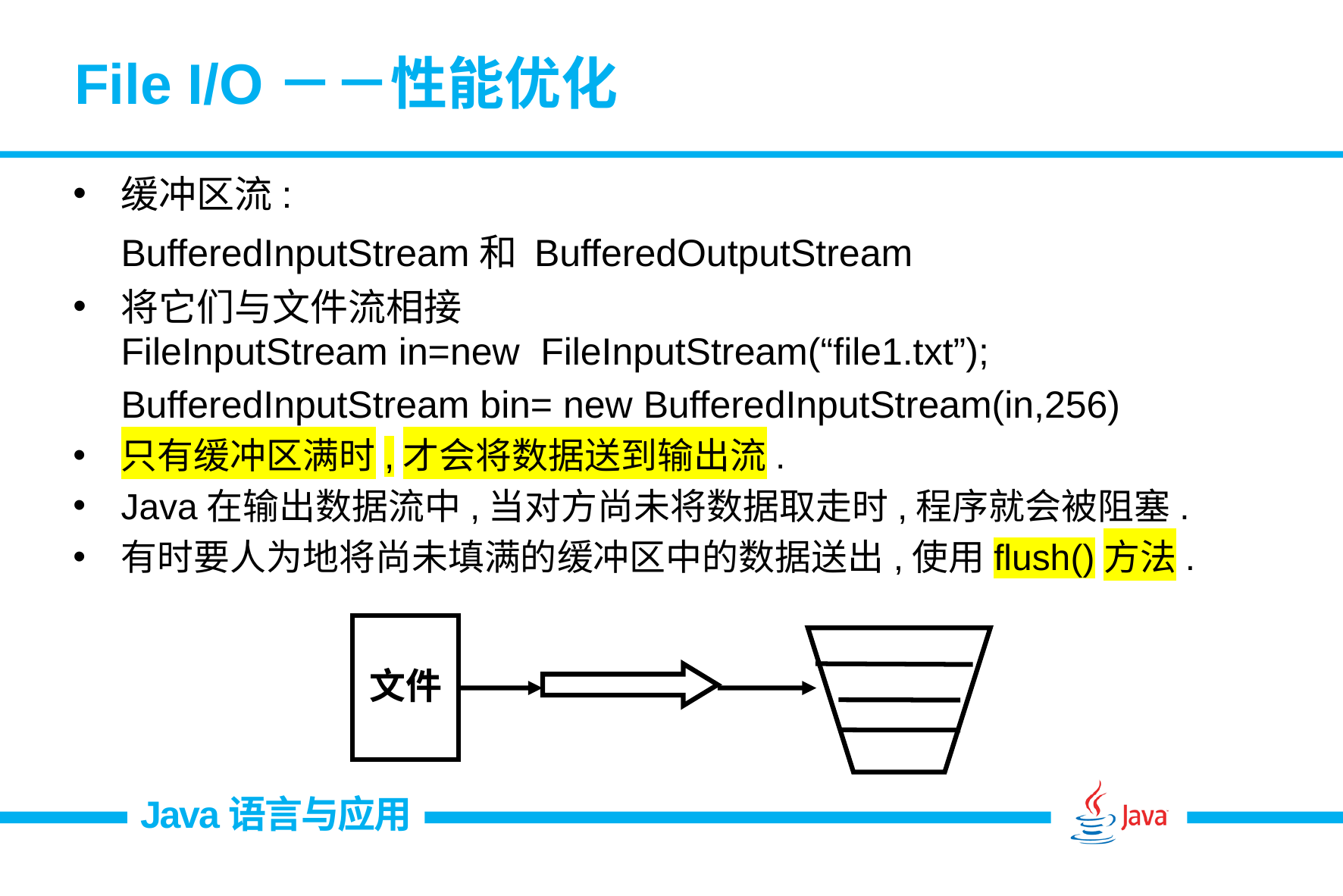

# File I/O－－性能优化
缓冲区流:
	BufferedInputStream和 BufferedOutputStream
将它们与文件流相接
	FileInputStream in=new  FileInputStream(“file1.txt”);
	BufferedInputStream bin= new BufferedInputStream(in,256)
只有缓冲区满时,才会将数据送到输出流.
Java在输出数据流中,当对方尚未将数据取走时,程序就会被阻塞.
有时要人为地将尚未填满的缓冲区中的数据送出,使用flush()方法.

文件

4